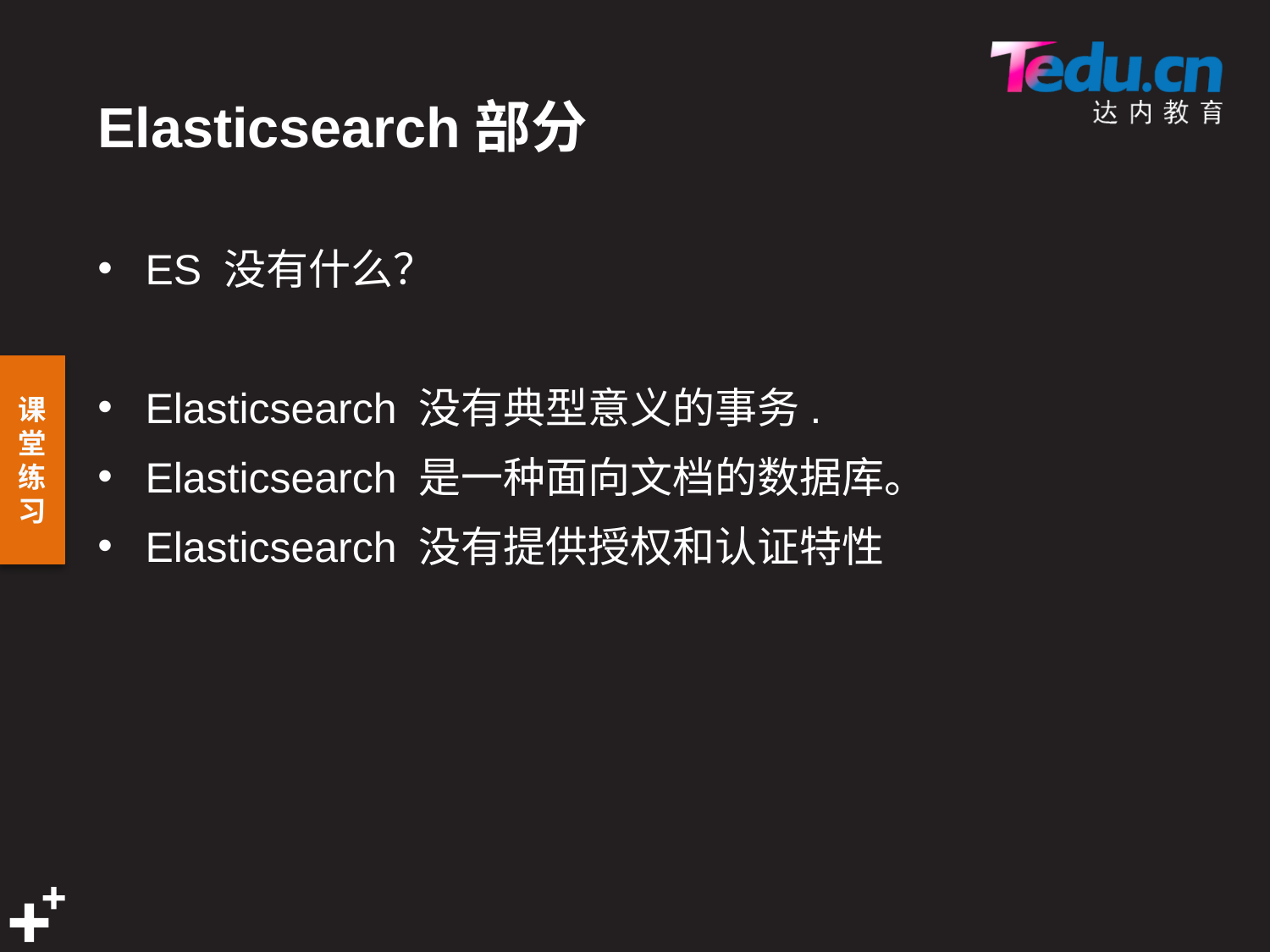

# Elasticsearch部分
ES 没有什么？

Elasticsearch 没有典型意义的事务.
Elasticsearch 是一种面向文档的数据库。
Elasticsearch 没有提供授权和认证特性